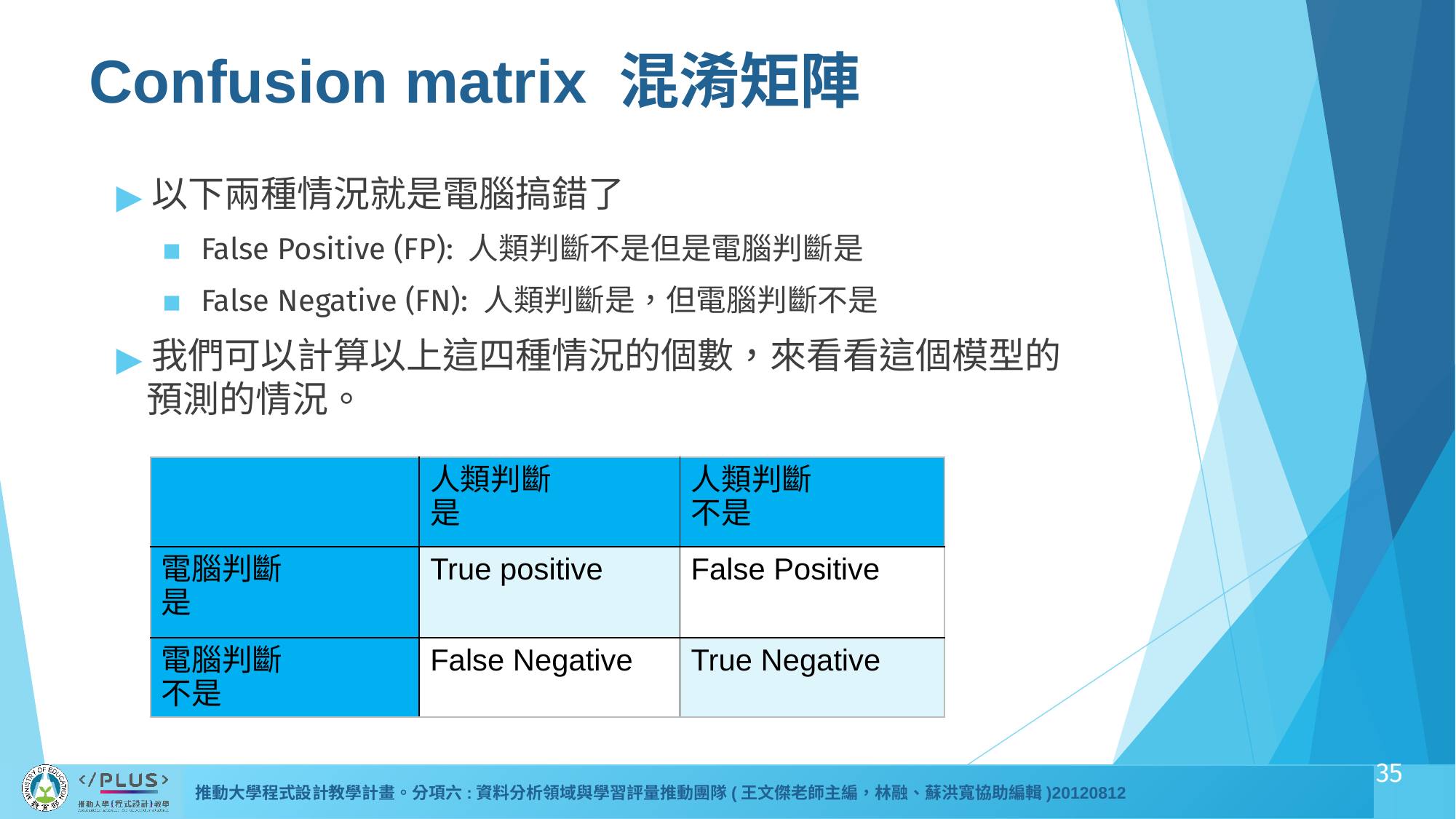

# Confusion matrix 混淆矩陣
以下兩種情況就是電腦搞錯了
False Positive (FP): 人類判斷不是但是電腦判斷是
False Negative (FN): 人類判斷是，但電腦判斷不是
我們可以計算以上這四種情況的個數，來看看這個模型的預測的情況。

|  | 人類判斷 是 | 人類判斷 不是 |
| --- | --- | --- |
| 電腦判斷 是 | True positive | False Positive |
| 電腦判斷 不是 | False Negative | True Negative |
35